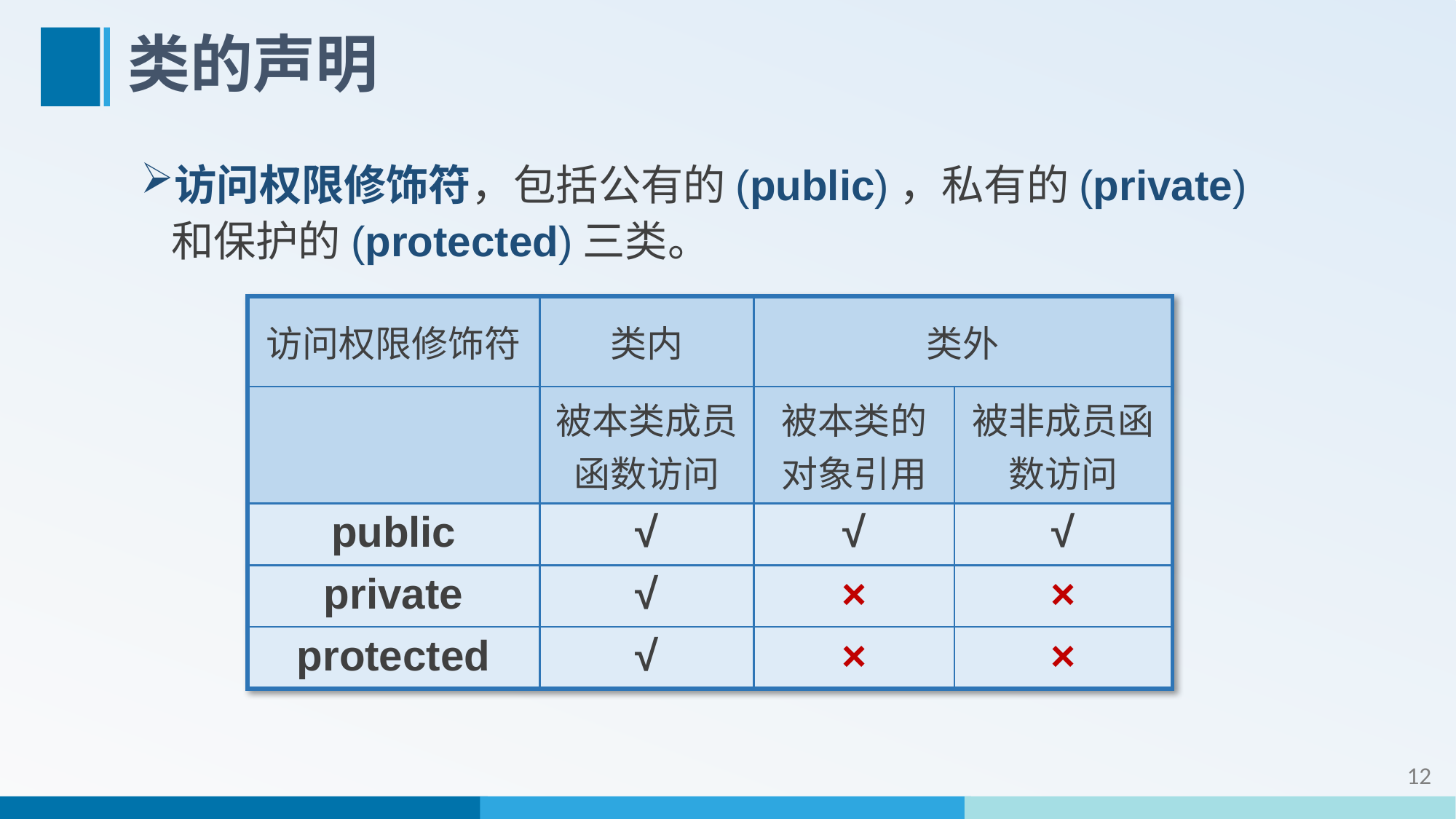

# 类的声明
访问权限修饰符，包括公有的(public)，私有的(private)和保护的(protected)三类。
| 访问权限修饰符 | 类内 | 类外 |  |
| --- | --- | --- | --- |
|  | 被本类成员函数访问 | 被本类的对象引用 | 被非成员函数访问 |
| public | √ | √ | √ |
| private | √ | × | × |
| protected | √ | × | × |